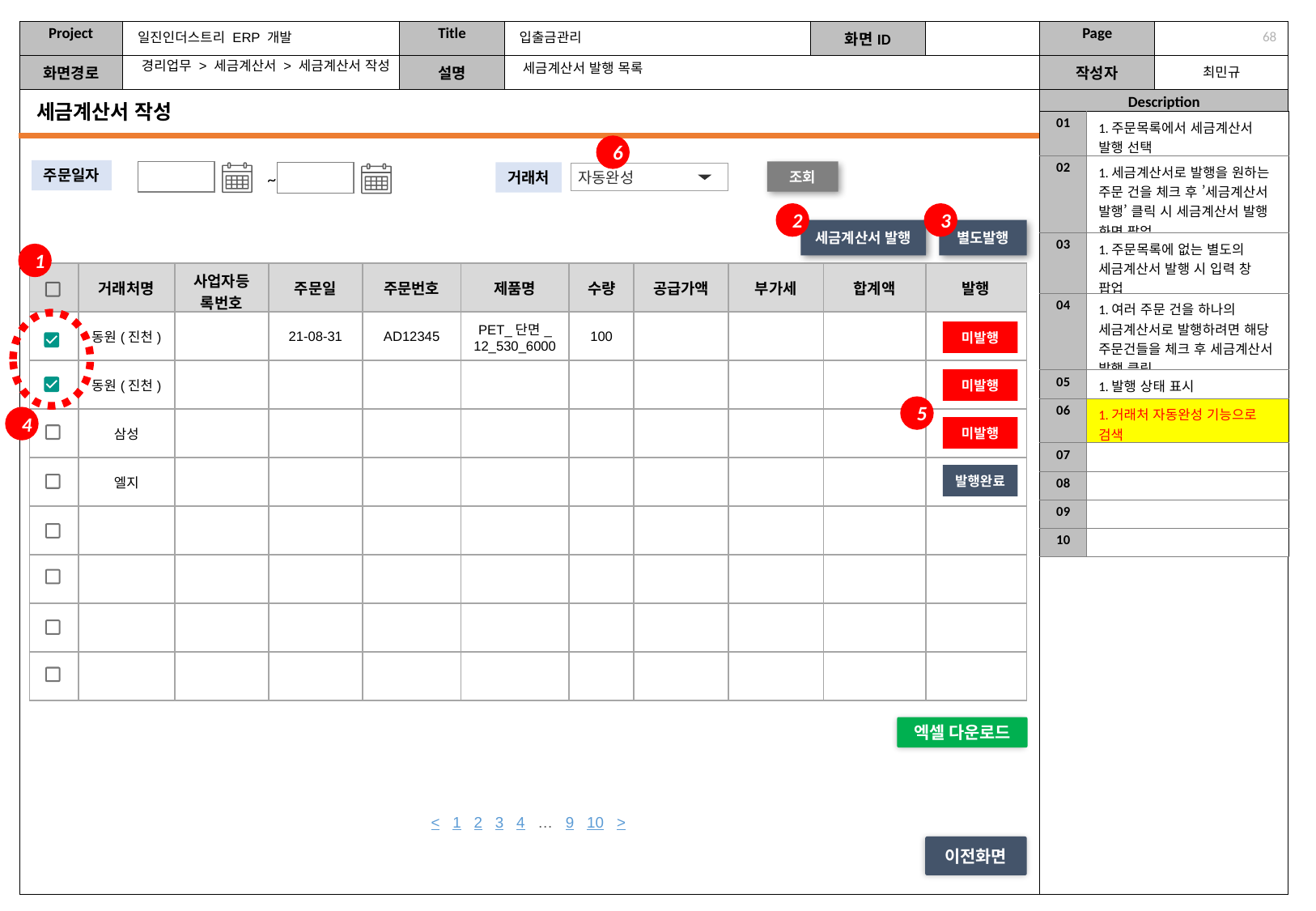

일진인더스트리 ERP 개발
입출금관리
68
경리업무 > 세금계산서 > 세금계산서 작성
세금계산서 발행 목록
세금계산서 작성
| 01 | 1.주문목록에서 세금계산서 발행 선택 |
| --- | --- |
| 02 | 1.세금계산서로 발행을 원하는 주문 건을 체크 후 ’세금계산서 발행’ 클릭 시 세금계산서 발행 화면 팝업 |
| 03 | 1.주문목록에 없는 별도의 세금계산서 발행 시 입력 창 팝업 |
| 04 | 1.여러 주문 건을 하나의 세금계산서로 발행하려면 해당 주문건들을 체크 후 세금계산서 발행 클릭 |
| 05 | 1.발행 상태 표시 |
| 06 | 1.거래처 자동완성 기능으로 검색 |
| 07 |  |
| 08 |  |
| 09 |  |
| 10 |  |
6
주문일자
조회

~

거래처

자동완성

2
3
세금계산서 발행
별도발행
1
|  | 거래처명 | 사업자등록번호 | 주문일 | 주문번호 | 제품명 | 수량 | 공급가액 | 부가세 | 합계액 | 발행 |
| --- | --- | --- | --- | --- | --- | --- | --- | --- | --- | --- |
|  | 동원(진천) |  | 21-08-31 | AD12345 | PET\_단면\_ 12\_530\_6000 | 100 |  |  |  |  |
|  | 동원(진천) |  |  |  |  |  |  |  |  |  |
|  | 삼성 |  |  |  |  |  |  |  |  |  |
|  | 엘지 |  |  |  |  |  |  |  |  |  |
|  |  |  |  |  |  |  |  |  |  |  |
|  |  |  |  |  |  |  |  |  |  |  |
|  |  |  |  |  |  |  |  |  |  |  |
|  |  |  |  |  |  |  |  |  |  |  |

미발행

미발행

5
4
미발행

발행완료

엑셀 다운로드
<   1   2   3   4   …   9   10   >
이전화면